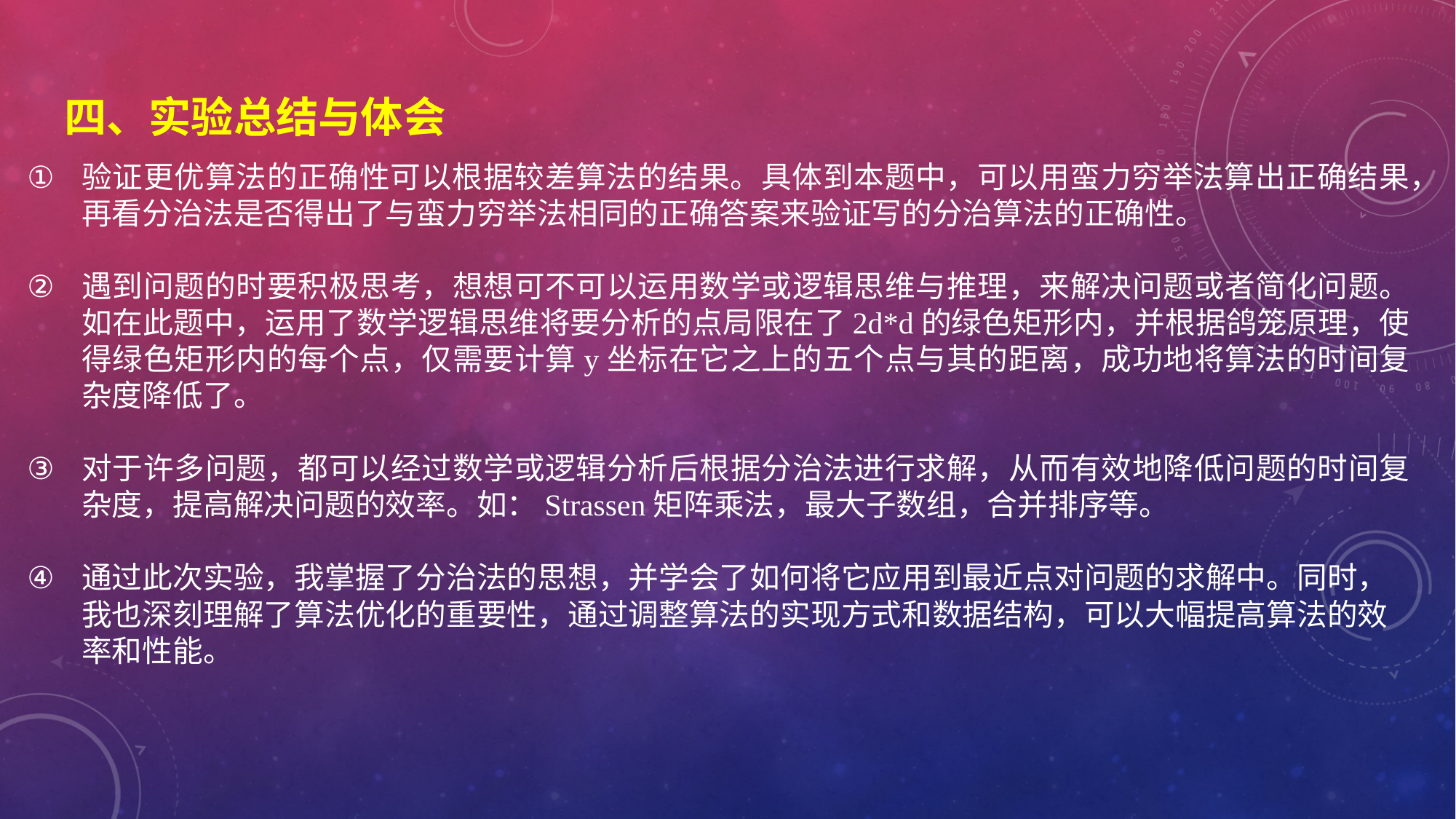

四、实验总结与体会
验证更优算法的正确性可以根据较差算法的结果。具体到本题中，可以用蛮力穷举法算出正确结果，再看分治法是否得出了与蛮力穷举法相同的正确答案来验证写的分治算法的正确性。

遇到问题的时要积极思考，想想可不可以运用数学或逻辑思维与推理，来解决问题或者简化问题。如在此题中，运用了数学逻辑思维将要分析的点局限在了2d*d的绿色矩形内，并根据鸽笼原理，使得绿色矩形内的每个点，仅需要计算y坐标在它之上的五个点与其的距离，成功地将算法的时间复杂度降低了。

对于许多问题，都可以经过数学或逻辑分析后根据分治法进行求解，从而有效地降低问题的时间复杂度，提高解决问题的效率。如：Strassen矩阵乘法，最大子数组，合并排序等。

通过此次实验，我掌握了分治法的思想，并学会了如何将它应用到最近点对问题的求解中。同时，我也深刻理解了算法优化的重要性，通过调整算法的实现方式和数据结构，可以大幅提高算法的效率和性能。